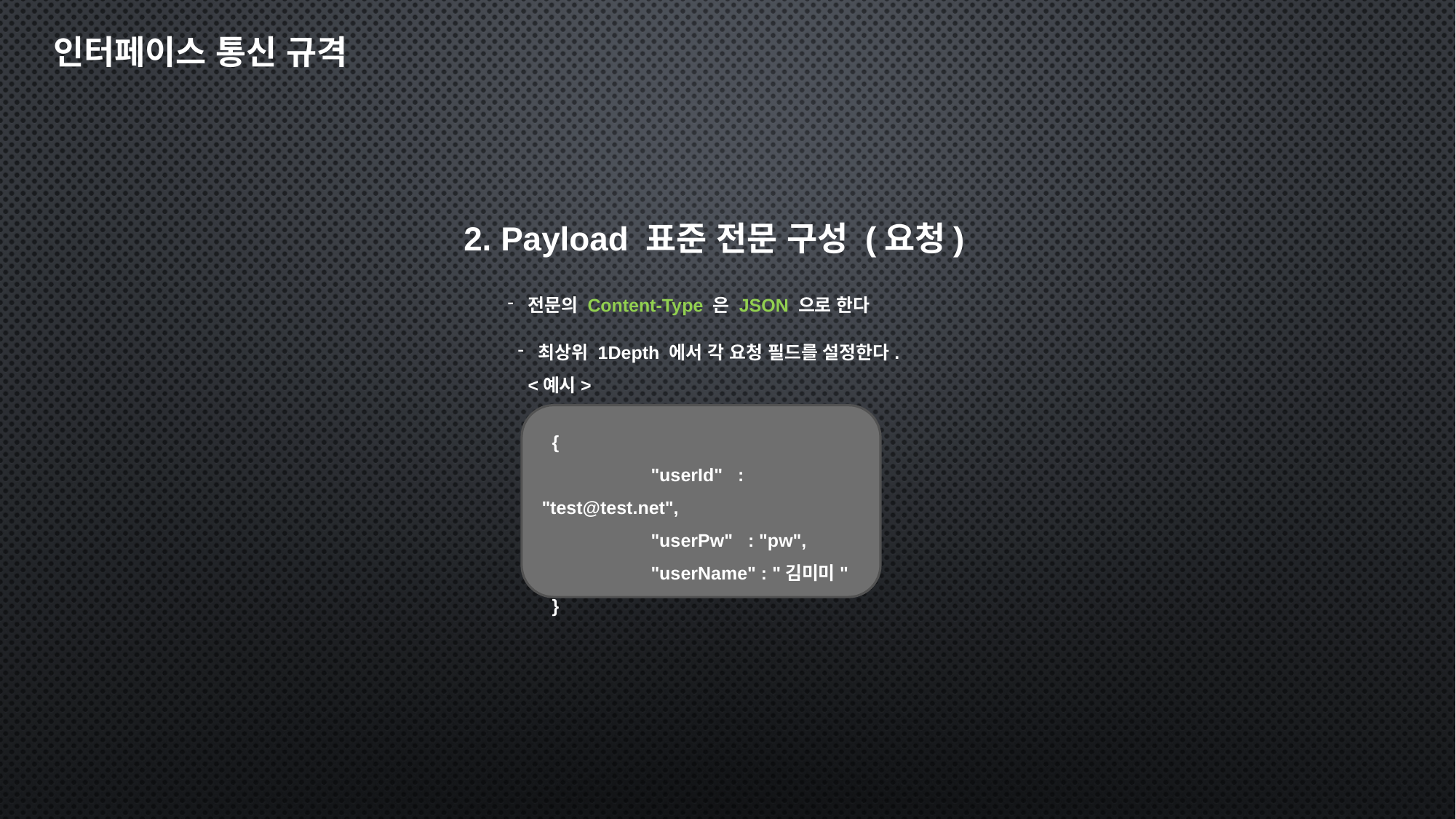

인터페이스 통신 규격
2. Payload 표준 전문 구성 (요청)
전문의 Content-Type 은 JSON 으로 한다
최상위 1Depth 에서 각 요청 필드를 설정한다.
  <예시>
  {
	"userId"   : "test@test.net",
	"userPw"   : "pw",
	"userName" : "김미미"
  }